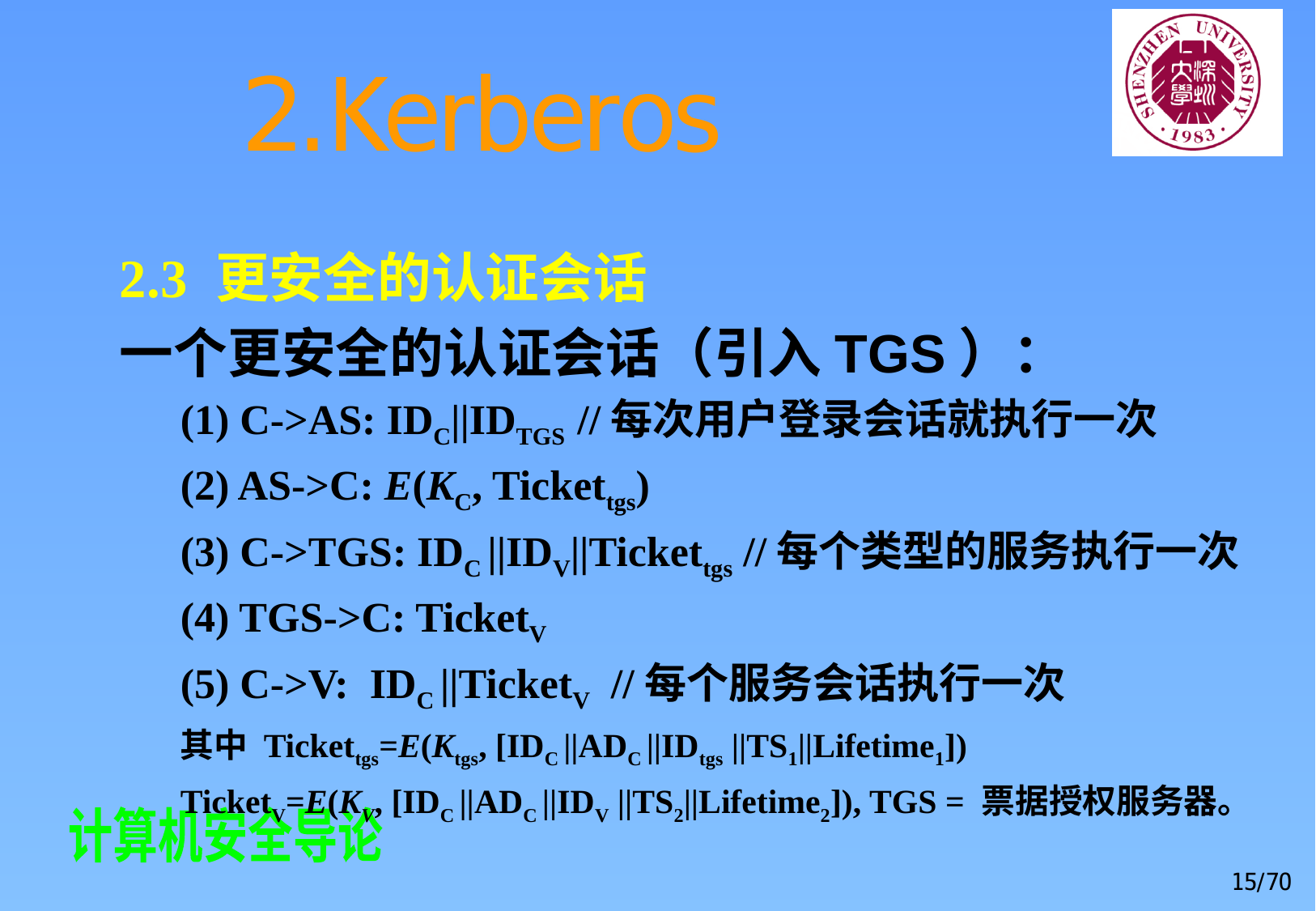

# 2.Kerberos
2.3 更安全的认证会话
一个更安全的认证会话（引入TGS）：
(1) C->AS: IDC||IDTGS  //每次用户登录会话就执行一次
(2) AS->C: E(KC, Tickettgs)
(3) C->TGS: IDC ||IDV||Tickettgs //每个类型的服务执行一次
(4) TGS->C: TicketV
(5) C->V:  IDC ||TicketV  //每个服务会话执行一次
其中 Tickettgs=E(Ktgs, [IDC ||ADC ||IDtgs ||TS1||Lifetime1])
TicketV=E(KV, [IDC ||ADC ||IDV ||TS2||Lifetime2]), TGS = 票据授权服务器。
15/70